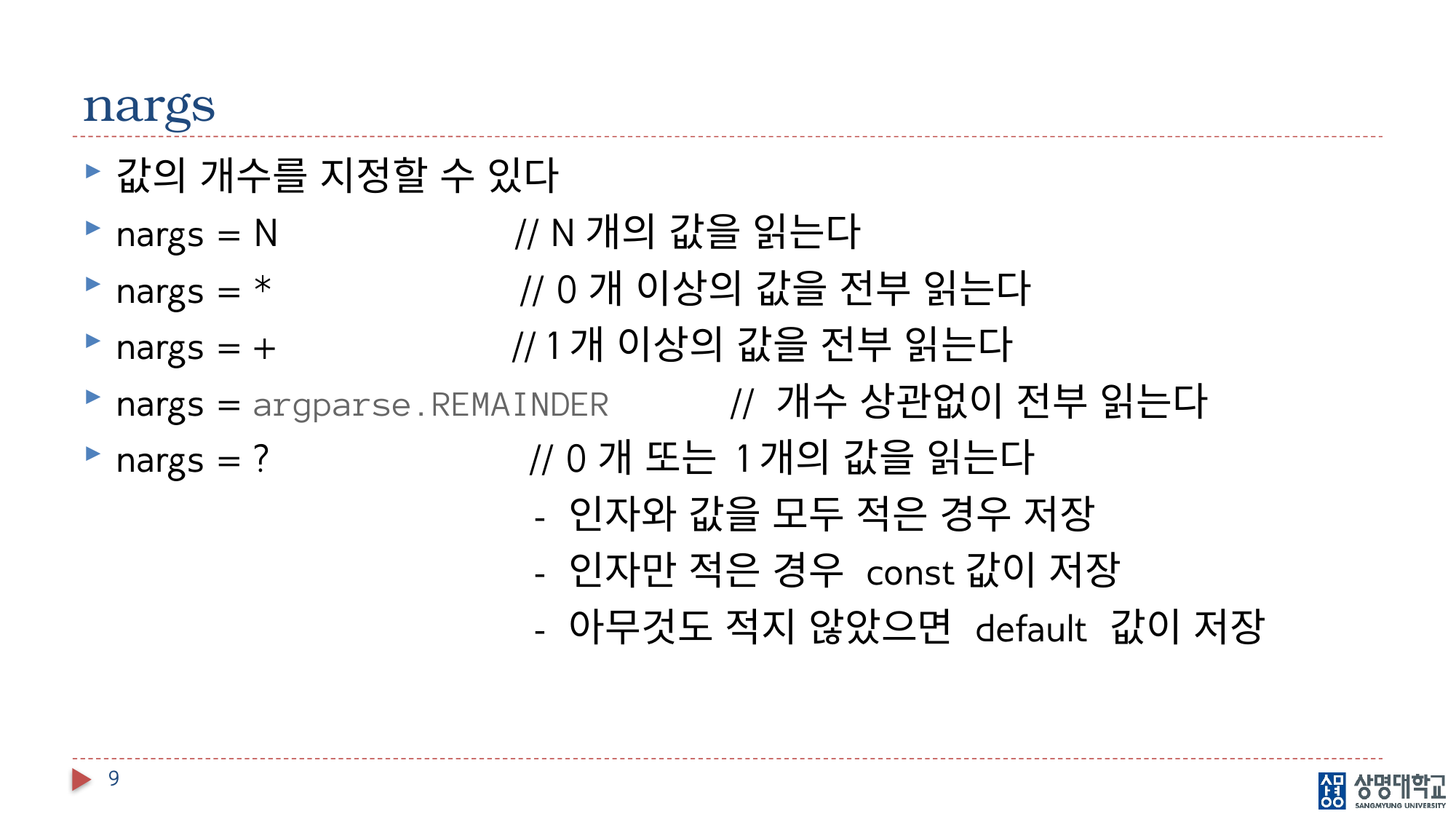

# nargs
값의 개수를 지정할 수 있다
nargs = N                    // N개의 값을 읽는다
nargs = *                     // 0개 이상의 값을 전부 읽는다
nargs = +                    // 1개 이상의 값을 전부 읽는다
nargs = argparse.REMAINDER      // 개수 상관없이 전부 읽는다
nargs = ?                      // 0개 또는 1개의 값을 읽는다
                                      - 인자와 값을 모두 적은 경우 저장
                                      - 인자만 적은 경우 const값이 저장
                                      - 아무것도 적지 않았으면 default 값이 저장

9